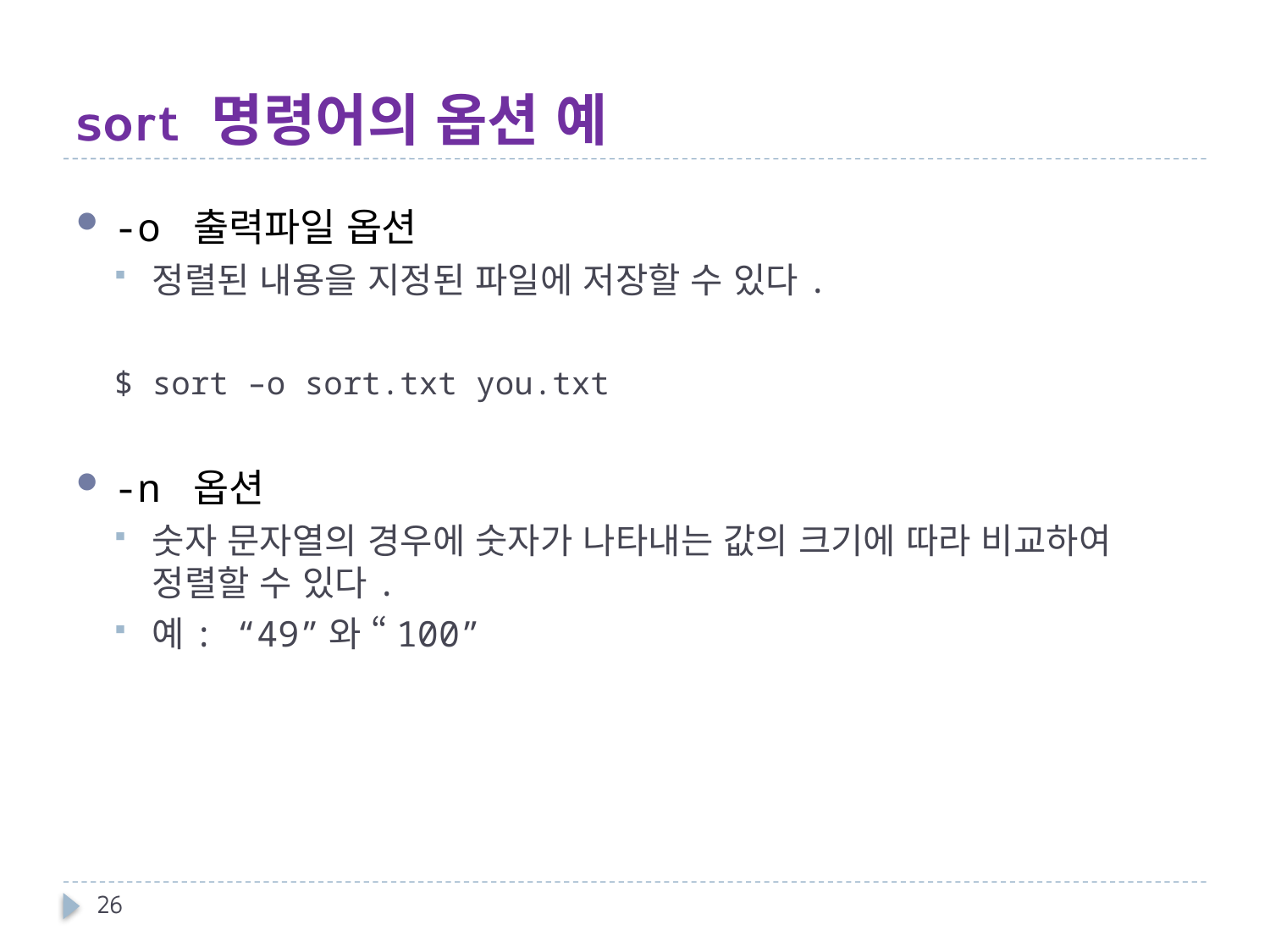

# sort 명령어의 옵션 예
-o 출력파일 옵션
정렬된 내용을 지정된 파일에 저장할 수 있다.

$ sort –o sort.txt you.txt

-n 옵션
숫자 문자열의 경우에 숫자가 나타내는 값의 크기에 따라 비교하여 정렬할 수 있다.
예: “49”와 “100”
26